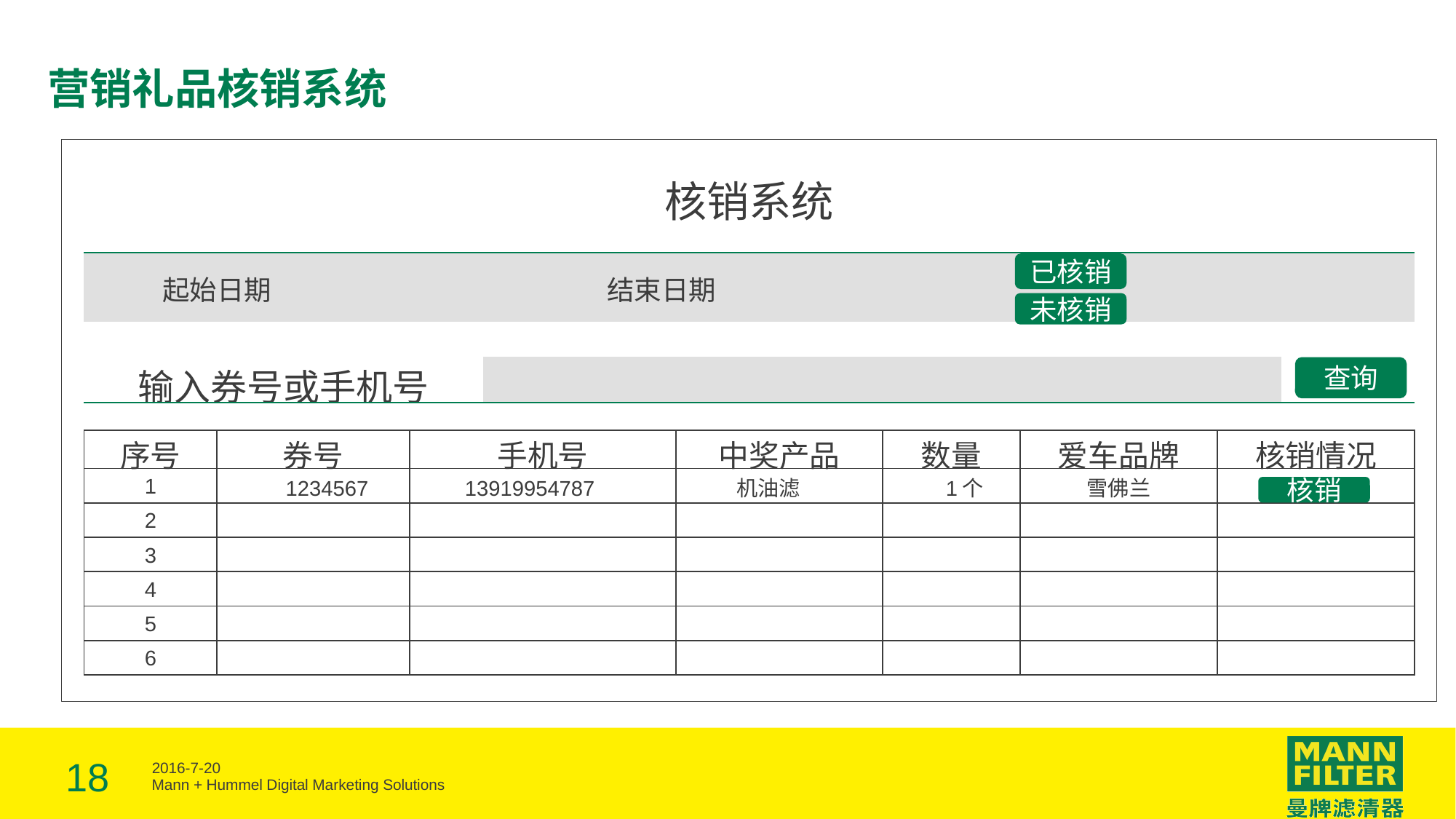

# 营销礼品核销系统

核销系统
| 起始日期 |  |  | 结束日期 |  |  |  |  |
| --- | --- | --- | --- | --- | --- | --- | --- |
|  |  |  |  |  |  |  |  |
|  |  |  |  |  |  |  |  |
| 输入券号或手机号 |  |  |  |  |  |  |  |
已核销
未核销
查询
| 序号 | 券号 | 手机号 | 中奖产品 | 数量 | 爱车品牌 | 核销情况 |
| --- | --- | --- | --- | --- | --- | --- |
| 1 | 1234567 | 13919954787 | 机油滤 | 1个 | 雪佛兰 |  |
| 2 |  |  |  |  |  |  |
| 3 |  |  |  |  |  |  |
| 4 |  |  |  |  |  |  |
| 5 |  |  |  |  |  |  |
| 6 |  |  |  |  |  |  |
核销